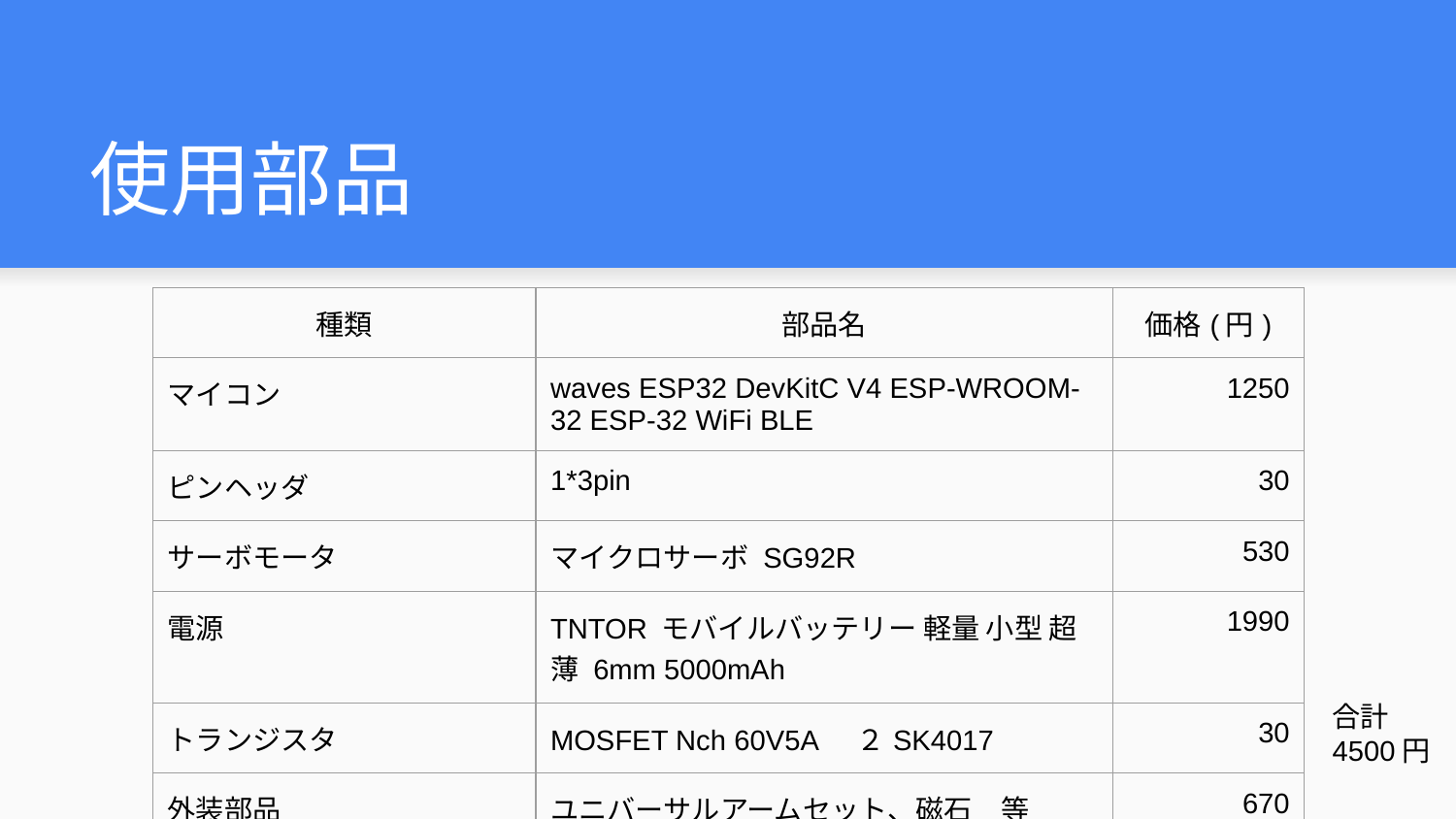

# 使用部品
| 種類 | 部品名 | 価格(円) |
| --- | --- | --- |
| マイコン | waves ESP32 DevKitC V4 ESP-WROOM-32 ESP-32 WiFi BLE | 1250 |
| ピンヘッダ | 1\*3pin | 30 |
| サーボモータ | マイクロサーボ SG92R | 530 |
| 電源 | TNTOR モバイルバッテリー 軽量 小型 超薄 6mm 5000mAh | 1990 |
| トランジスタ | MOSFET Nch 60V5A ２SK4017 | 30 |
| 外装部品 | ユニバーサルアームセット、磁石　等 | 670 |
合計
4500円